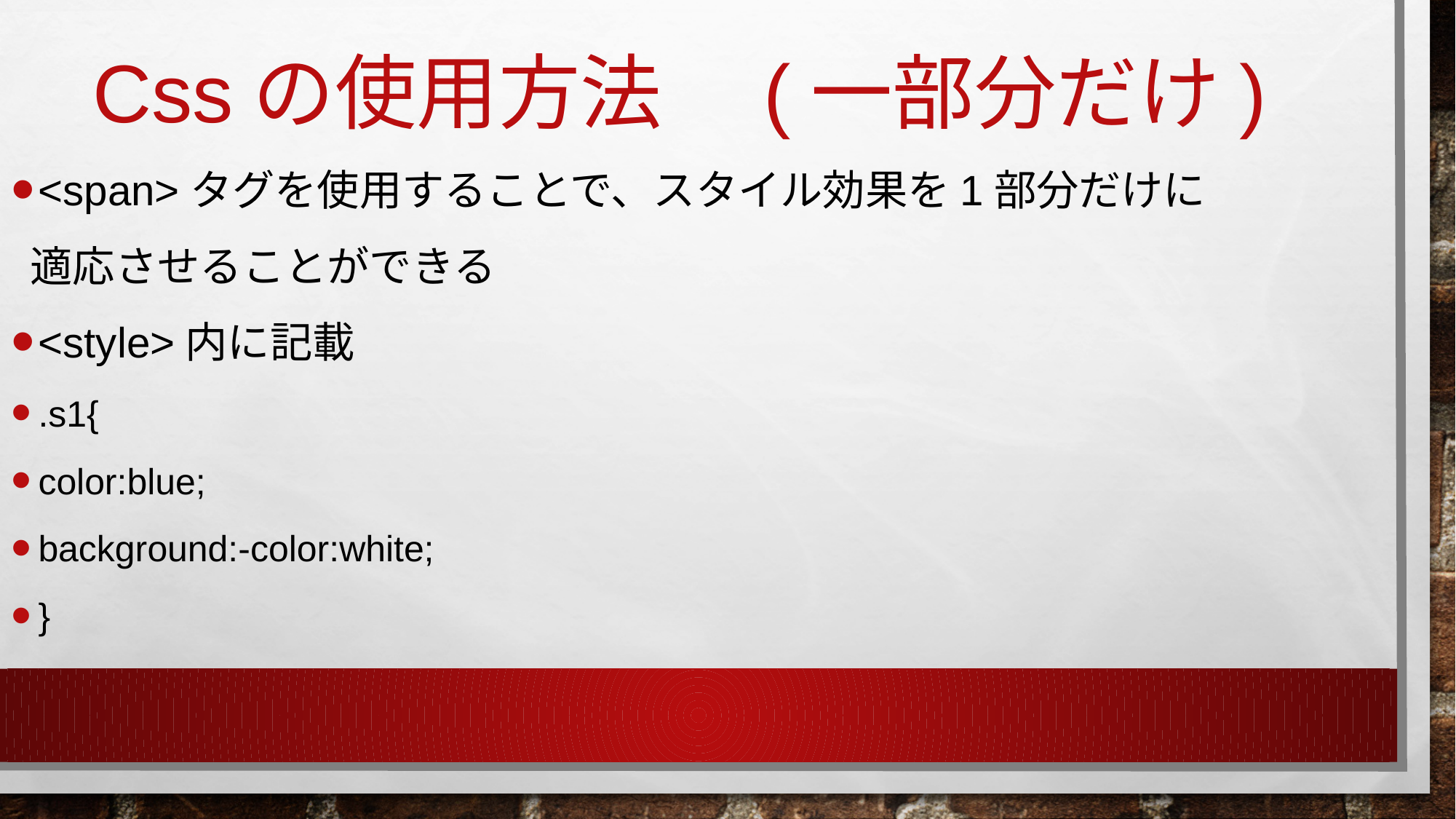

# Cssの使用方法　(一部分だけ)
<span>タグを使用することで、スタイル効果を1部分だけに
 適応させることができる
<style>内に記載
.s1{
color:blue;
background:-color:white;
}